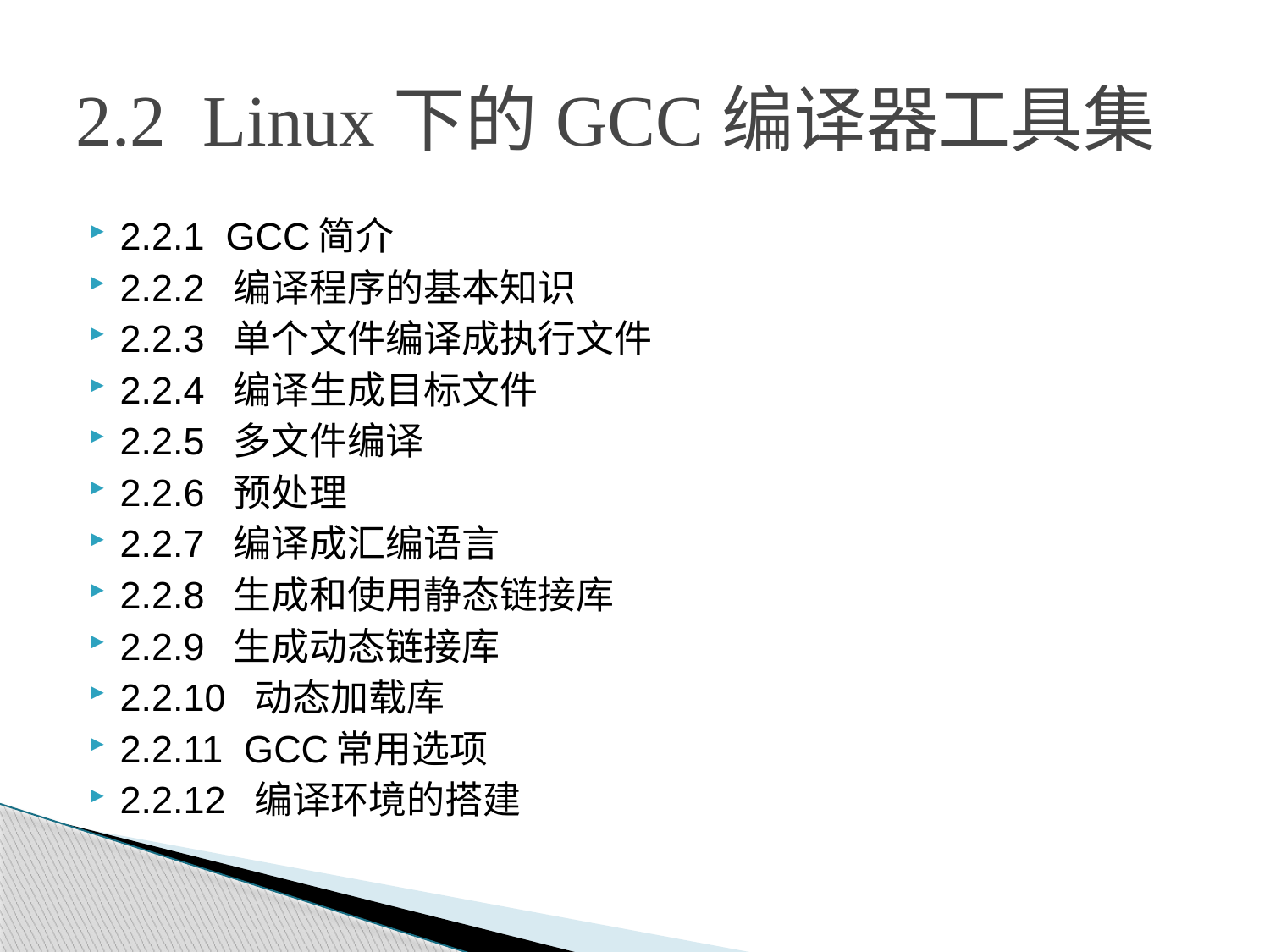

# 2.2  Linux下的GCC编译器工具集
2.2.1  GCC简介
2.2.2  编译程序的基本知识
2.2.3  单个文件编译成执行文件
2.2.4  编译生成目标文件
2.2.5  多文件编译
2.2.6  预处理
2.2.7  编译成汇编语言
2.2.8  生成和使用静态链接库
2.2.9  生成动态链接库
2.2.10  动态加载库
2.2.11  GCC常用选项
2.2.12  编译环境的搭建